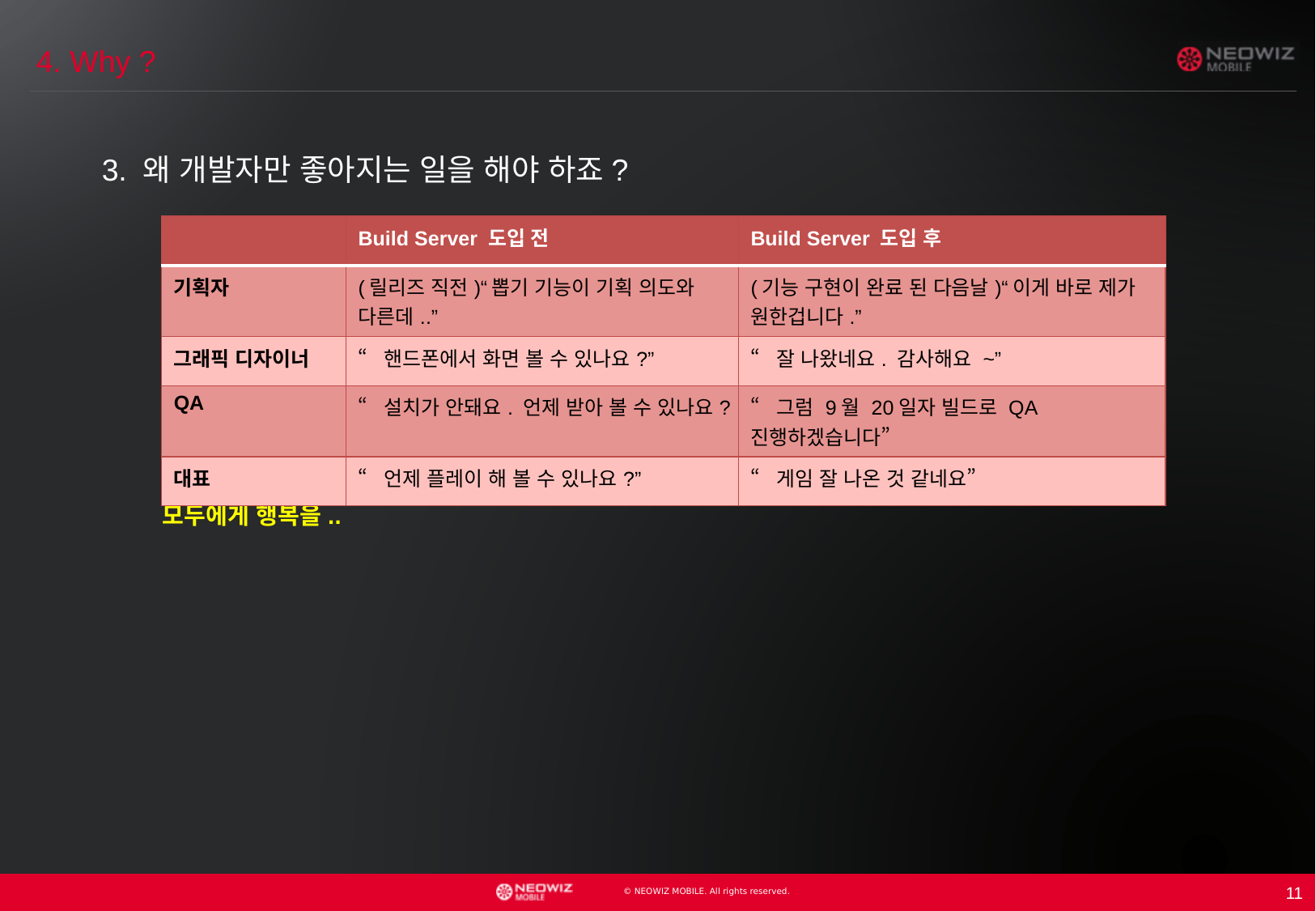

4. Why ?
3. 왜 개발자만 좋아지는 일을 해야 하죠?

모두에게 행복을..

|  | Build Server 도입 전 | Build Server 도입 후 |
| --- | --- | --- |
| 기획자 | (릴리즈 직전)“뽑기 기능이 기획 의도와 다른데..” | (기능 구현이 완료 된 다음날)“이게 바로 제가 원한겁니다.” |
| 그래픽 디자이너 | “핸드폰에서 화면 볼 수 있나요?” | “잘 나왔네요. 감사해요 ~” |
| QA | “설치가 안돼요. 언제 받아 볼 수 있나요? | “그럼 9월 20일자 빌드로 QA진행하겠습니다” |
| 대표 | “언제 플레이 해 볼 수 있나요?” | “게임 잘 나온 것 같네요” |
11